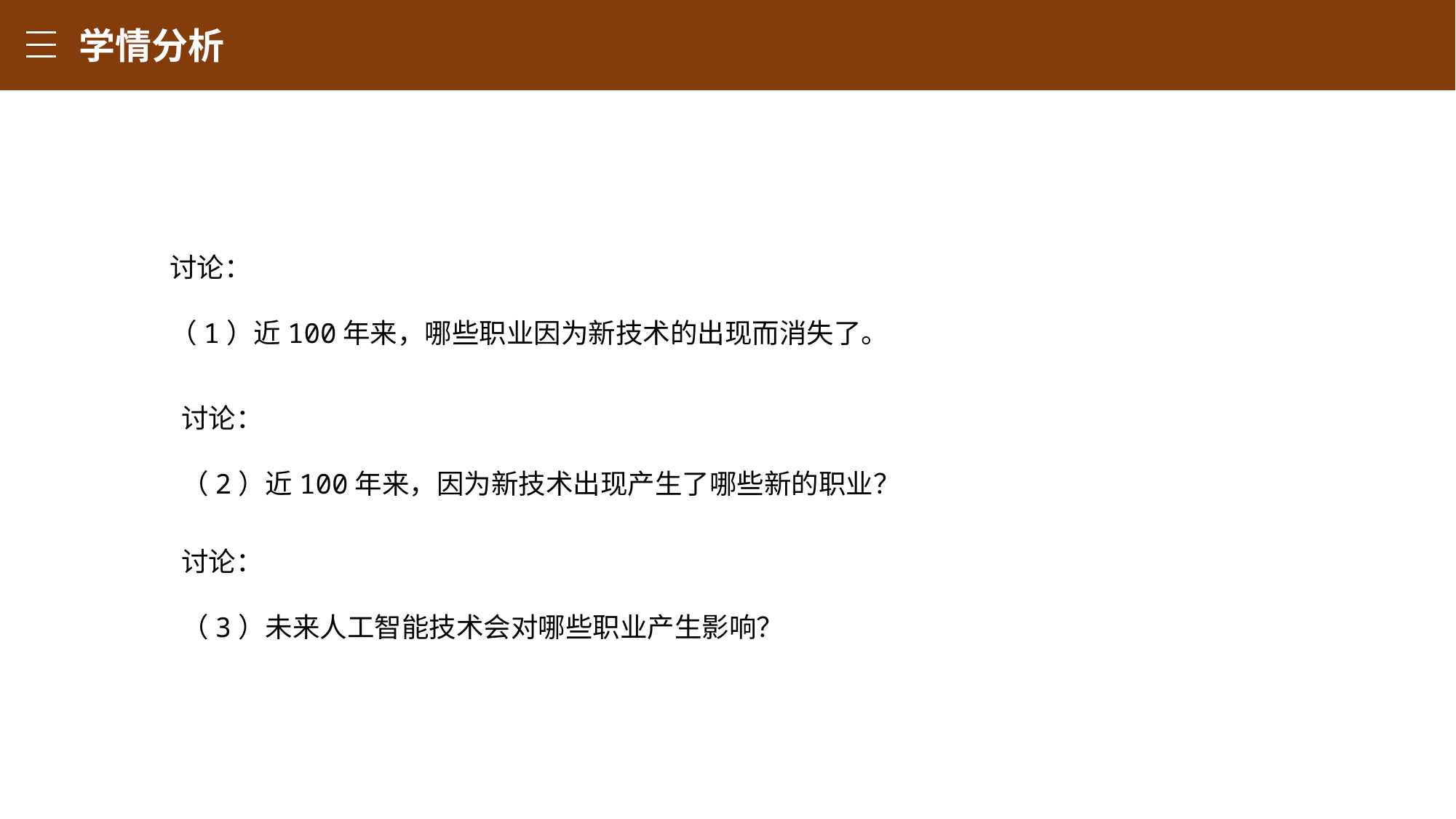

学情分析
讨论：
（1）近100年来，哪些职业因为新技术的出现而消失了。
讨论：
（2）近100年来，因为新技术出现产生了哪些新的职业？
讨论：
（3）未来人工智能技术会对哪些职业产生影响？